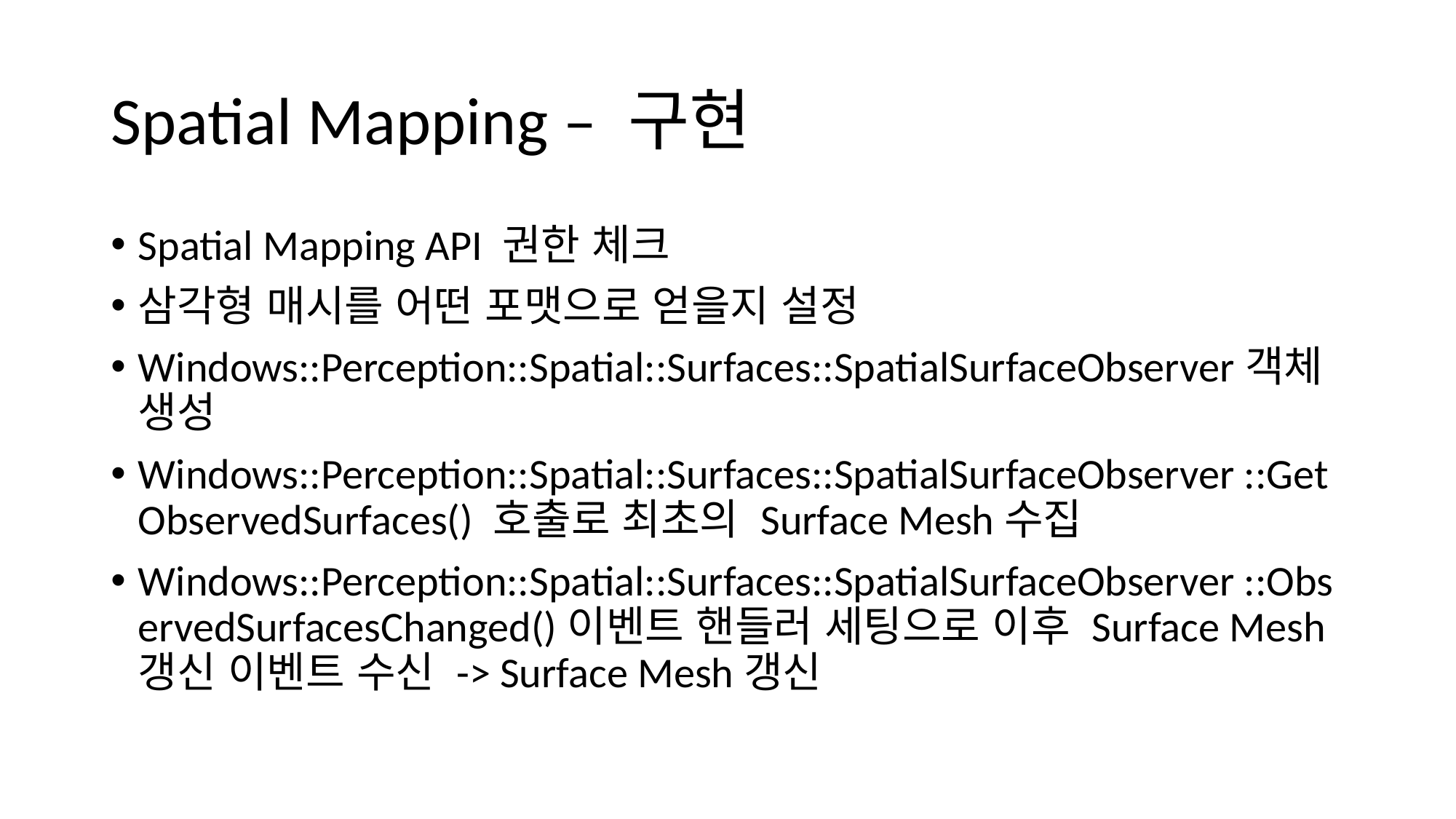

# Spatial Mapping – 구현
Spatial Mapping API 권한 체크
삼각형 매시를 어떤 포맷으로 얻을지 설정
Windows::Perception::Spatial::Surfaces::SpatialSurfaceObserver객체 생성
Windows::Perception::Spatial::Surfaces::SpatialSurfaceObserver ::GetObservedSurfaces() 호출로 최초의 Surface Mesh수집
Windows::Perception::Spatial::Surfaces::SpatialSurfaceObserver ::ObservedSurfacesChanged()이벤트 핸들러 세팅으로 이후 Surface Mesh갱신 이벤트 수신 -> Surface Mesh갱신